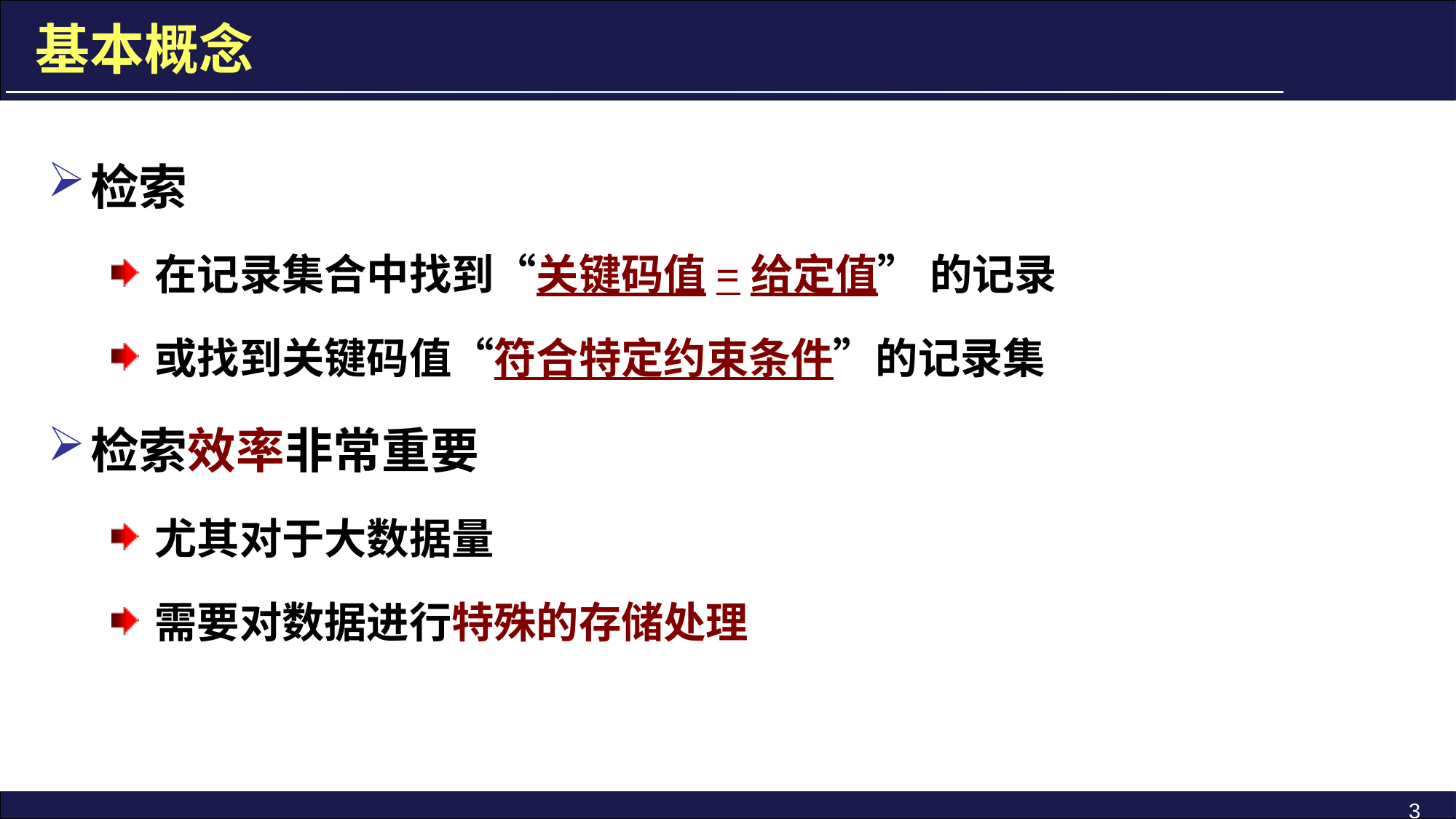

基本概念
检索
在记录集合中找到“关键码值=给定值” 的记录
或找到关键码值“符合特定约束条件”的记录集
检索效率非常重要
尤其对于大数据量
需要对数据进行特殊的存储处理
3